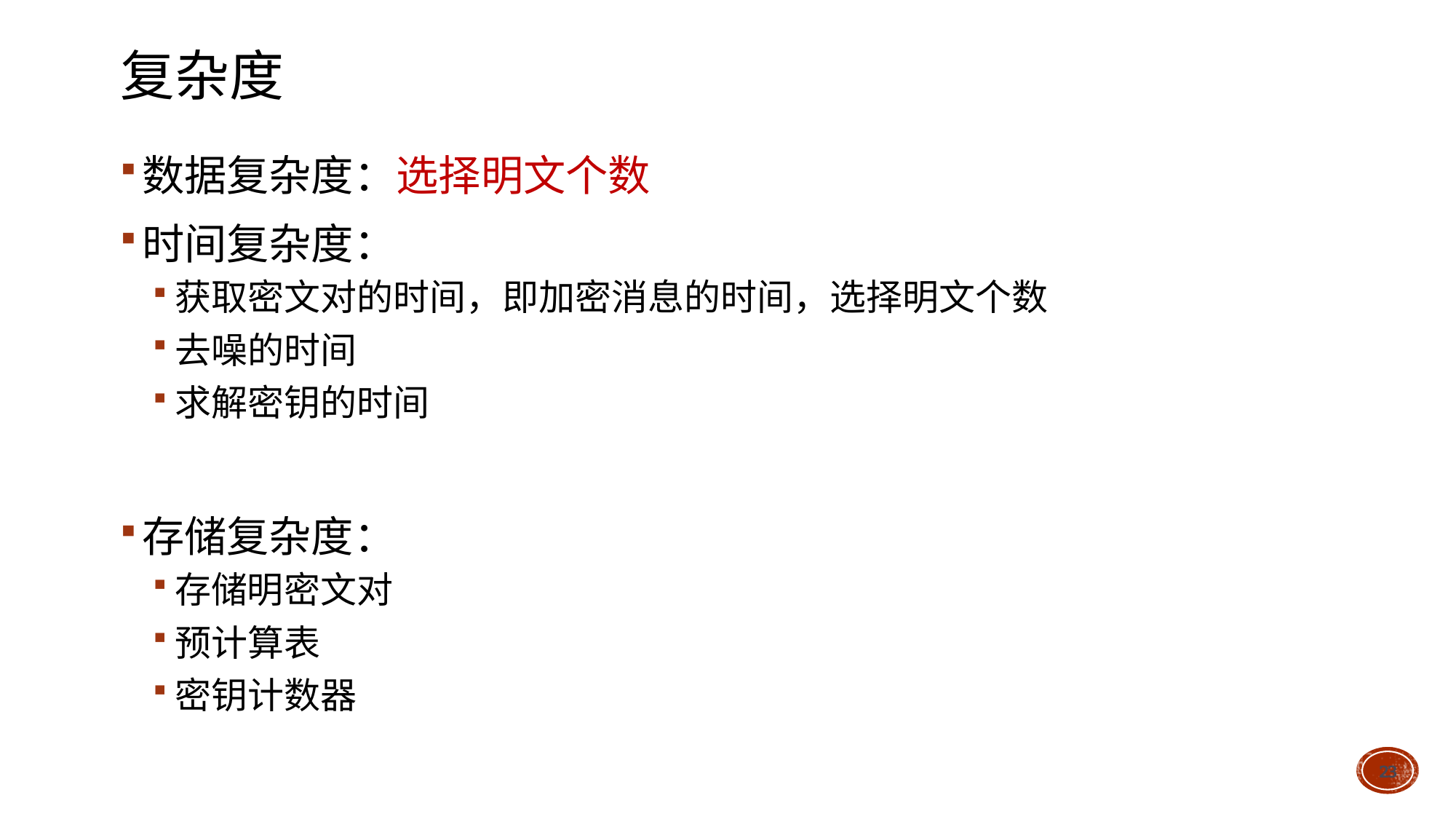

# 复杂度
数据复杂度：选择明文个数
时间复杂度：
获取密文对的时间，即加密消息的时间，选择明文个数
去噪的时间
求解密钥的时间

存储复杂度：
存储明密文对
预计算表
密钥计数器
23